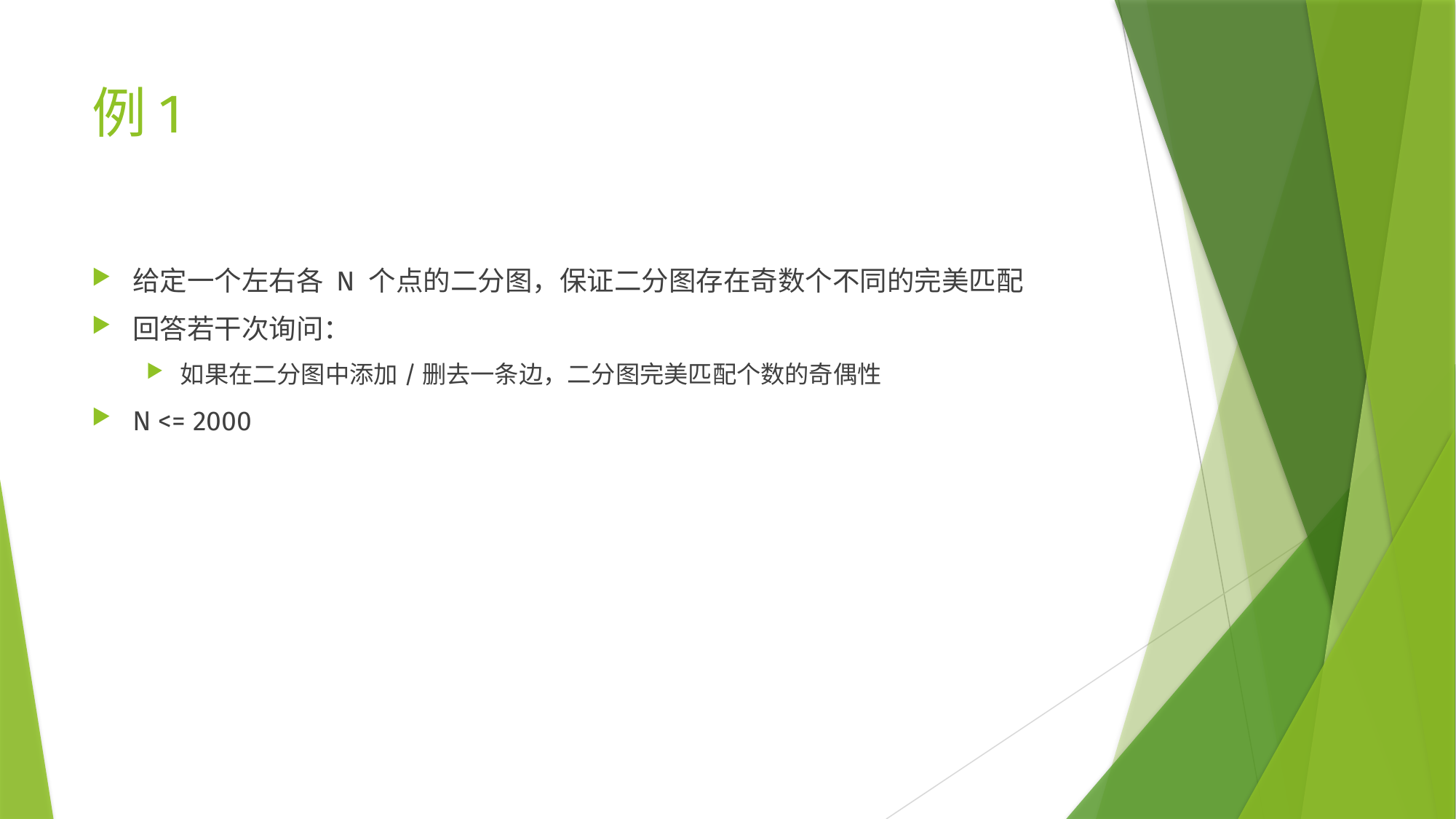

# 例1
给定一个左右各 N 个点的二分图，保证二分图存在奇数个不同的完美匹配
回答若干次询问：
如果在二分图中添加/删去一条边，二分图完美匹配个数的奇偶性
N <= 2000